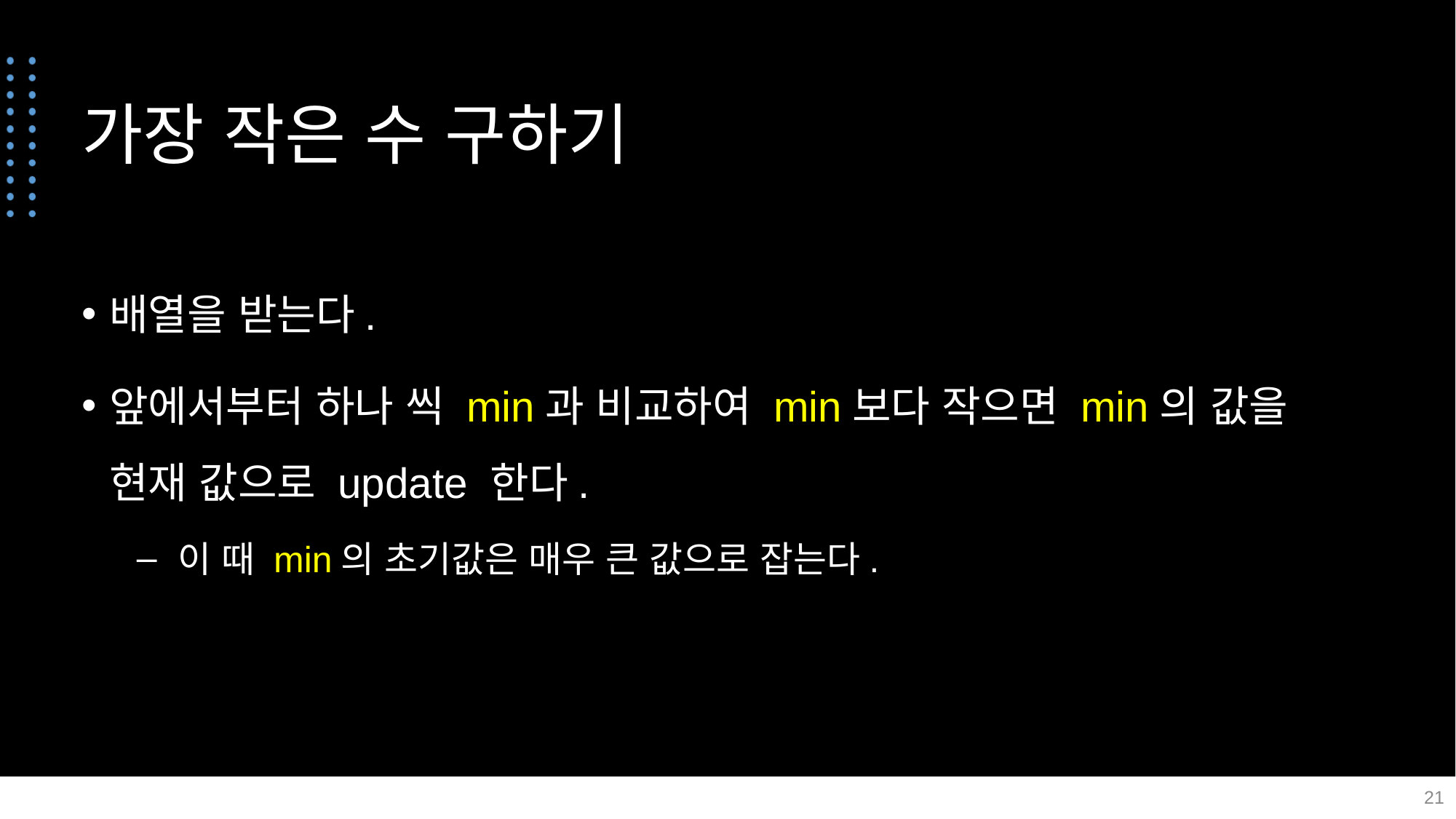

# 가장 작은 수 구하기
배열을 받는다.
앞에서부터 하나 씩 min과 비교하여 min보다 작으면 min의 값을 현재 값으로 update 한다.
이 때 min의 초기값은 매우 큰 값으로 잡는다.

21